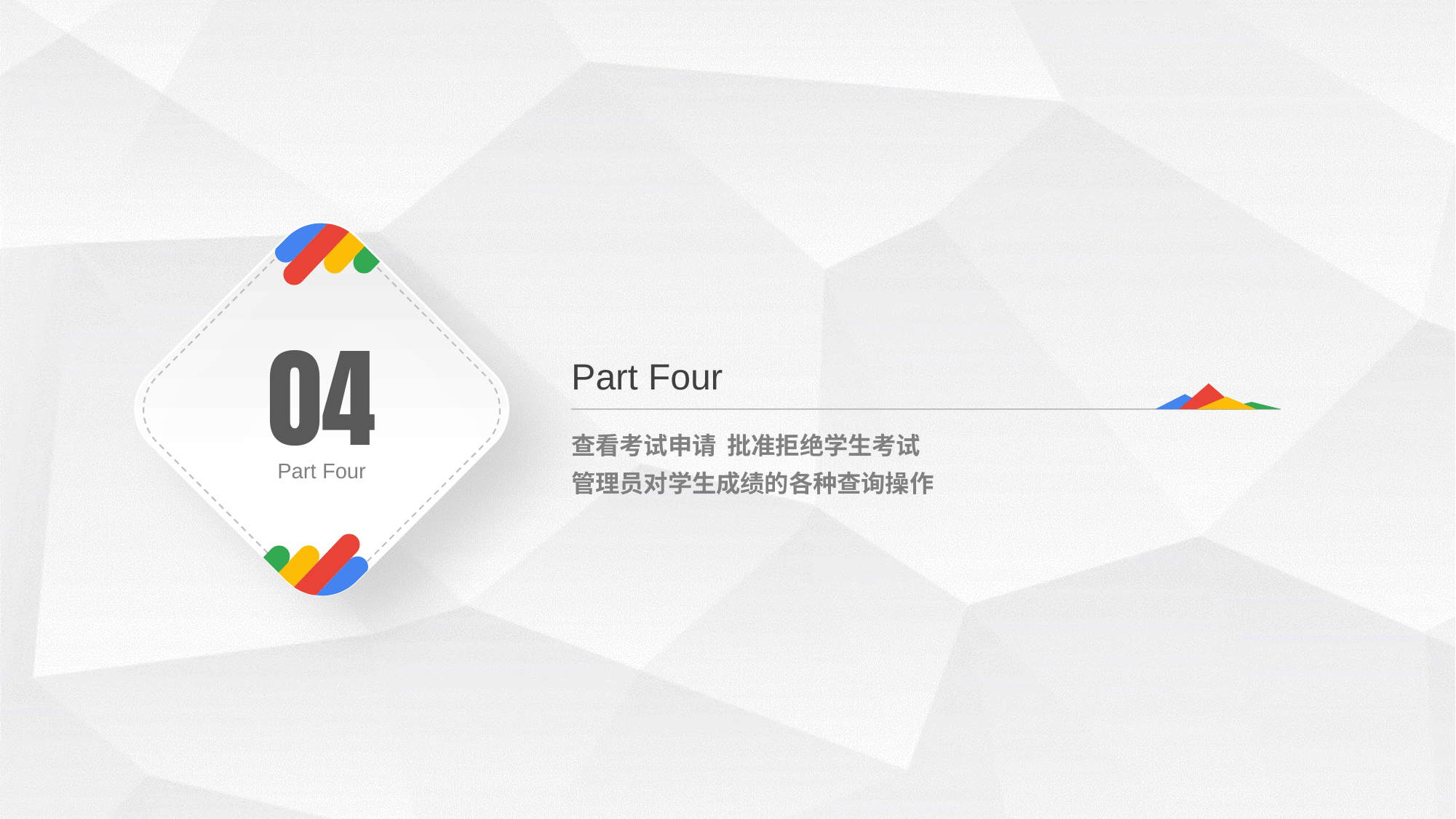

04
Part Four

查看考试申请  批准拒绝学生考试
管理员对学生成绩的各种查询操作
Part Four